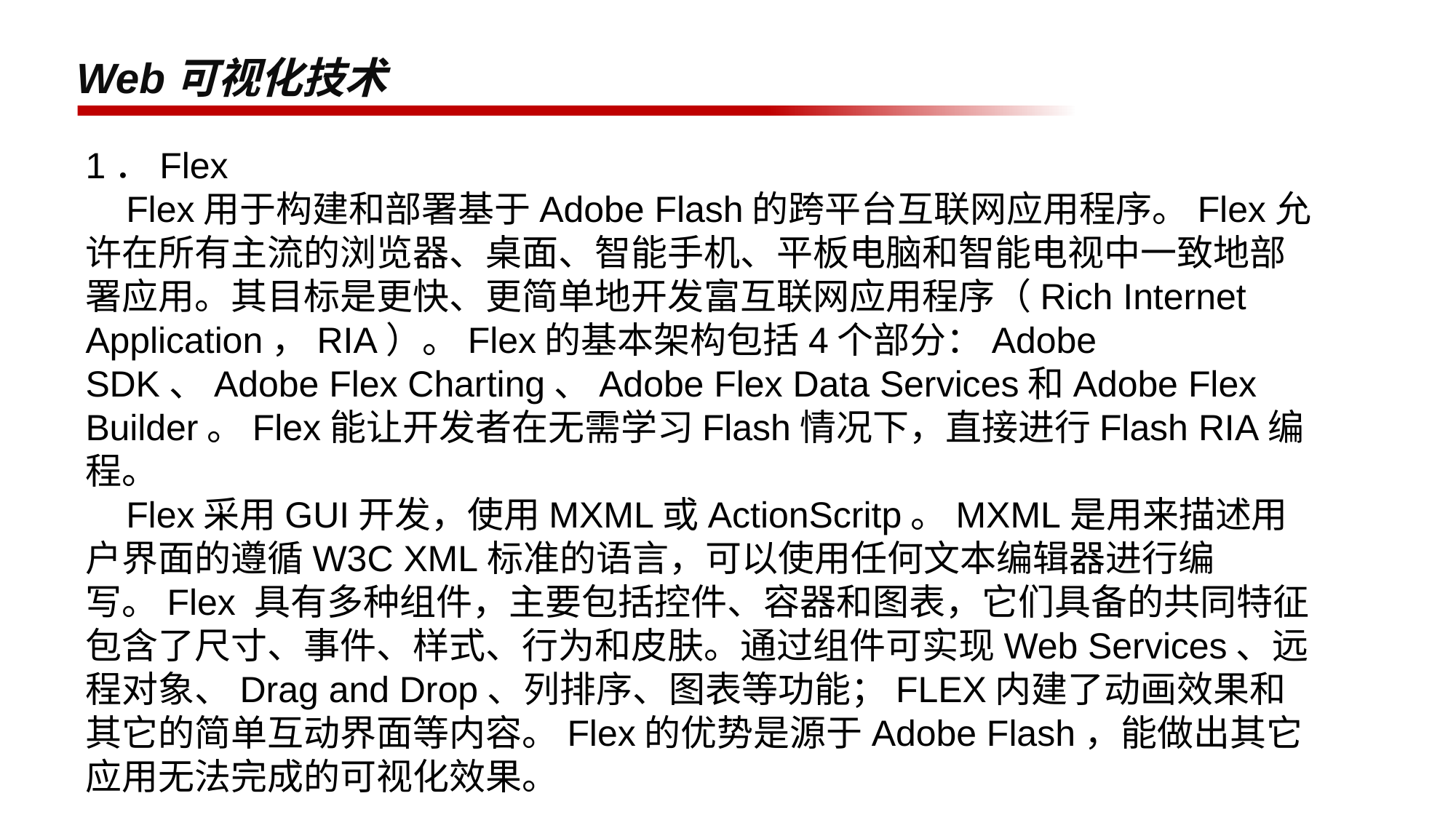

# Web可视化技术

1．Flex
 Flex用于构建和部署基于Adobe Flash的跨平台互联网应用程序。Flex允许在所有主流的浏览器、桌面、智能手机、平板电脑和智能电视中一致地部署应用。其目标是更快、更简单地开发富互联网应用程序（Rich Internet Application，RIA）。Flex的基本架构包括4个部分：Adobe SDK、Adobe Flex Charting、Adobe Flex Data Services和Adobe Flex Builder。Flex能让开发者在无需学习Flash情况下，直接进行Flash RIA编程。
 Flex采用GUI开发，使用MXML或ActionScritp。MXML是用来描述用户界面的遵循W3C XML标准的语言，可以使用任何文本编辑器进行编写。Flex 具有多种组件，主要包括控件、容器和图表，它们具备的共同特征包含了尺寸、事件、样式、行为和皮肤。通过组件可实现Web Services、远程对象、Drag and Drop、列排序、图表等功能；FLEX内建了动画效果和其它的简单互动界面等内容。Flex的优势是源于Adobe Flash，能做出其它应用无法完成的可视化效果。